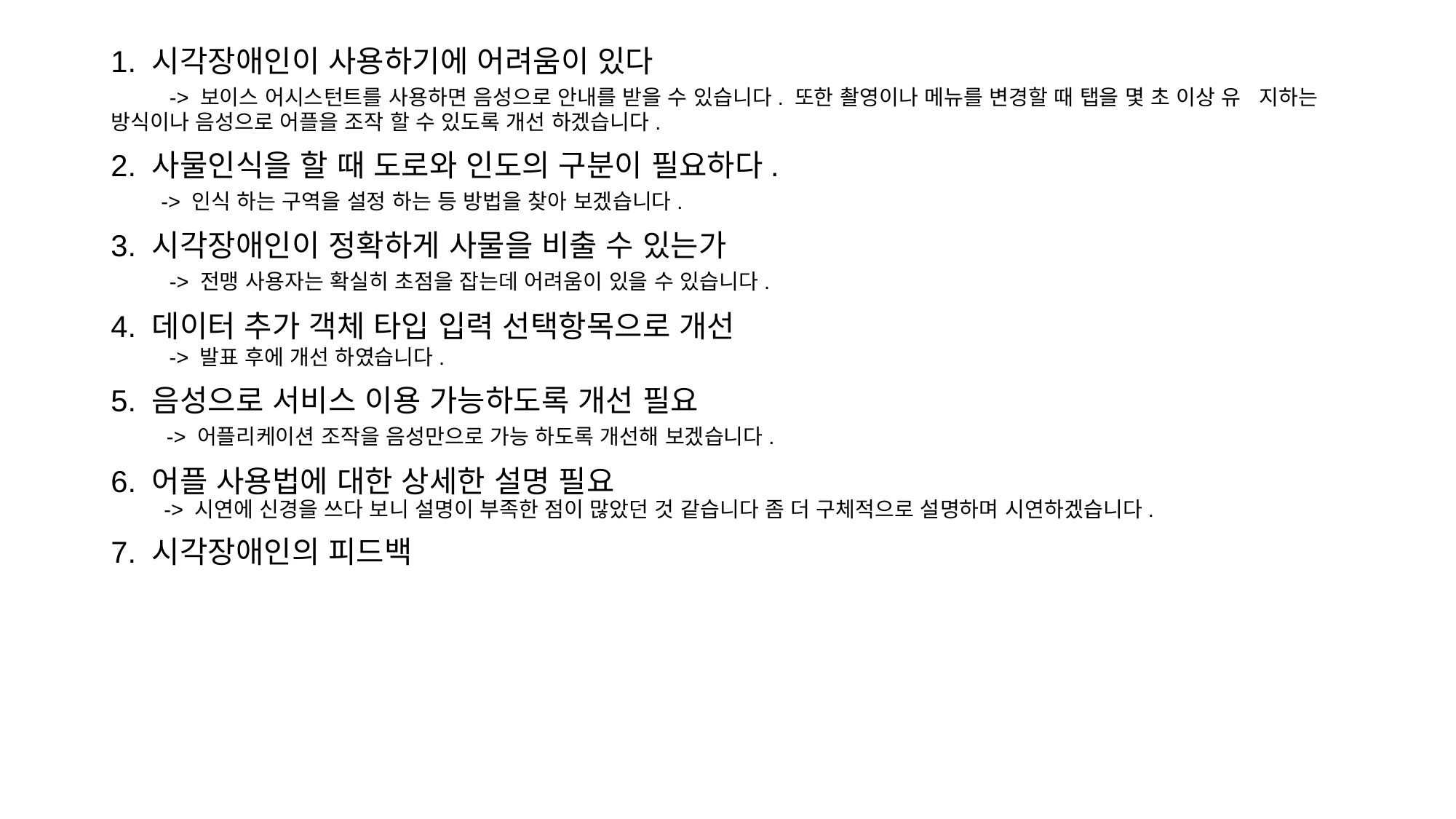

1. 시각장애인이 사용하기에 어려움이 있다
      -> 보이스 어시스턴트를 사용하면 음성으로 안내를 받을 수 있습니다. 또한 촬영이나 메뉴를 변경할 때 탭을 몇 초 이상 유   지하는 방식이나 음성으로 어플을 조작 할 수 있도록 개선 하겠습니다.
2. 사물인식을 할 때 도로와 인도의 구분이 필요하다.
      -> 인식 하는 구역을 설정 하는 등 방법을 찾아 보겠습니다.
3. 시각장애인이 정확하게 사물을 비출 수 있는가
      -> 전맹 사용자는 확실히 초점을 잡는데 어려움이 있을 수 있습니다.
4. 데이터 추가 객체 타입 입력 선택항목으로 개선
        -> 발표 후에 개선 하였습니다.
5. 음성으로 서비스 이용 가능하도록 개선 필요
        -> 어플리케이션 조작을 음성만으로 가능 하도록 개선해 보겠습니다.
6. 어플 사용법에 대한 상세한 설명 필요
        -> 시연에 신경을 쓰다 보니 설명이 부족한 점이 많았던 것 같습니다 좀 더 구체적으로 설명하며 시연하겠습니다.
7. 시각장애인의 피드백